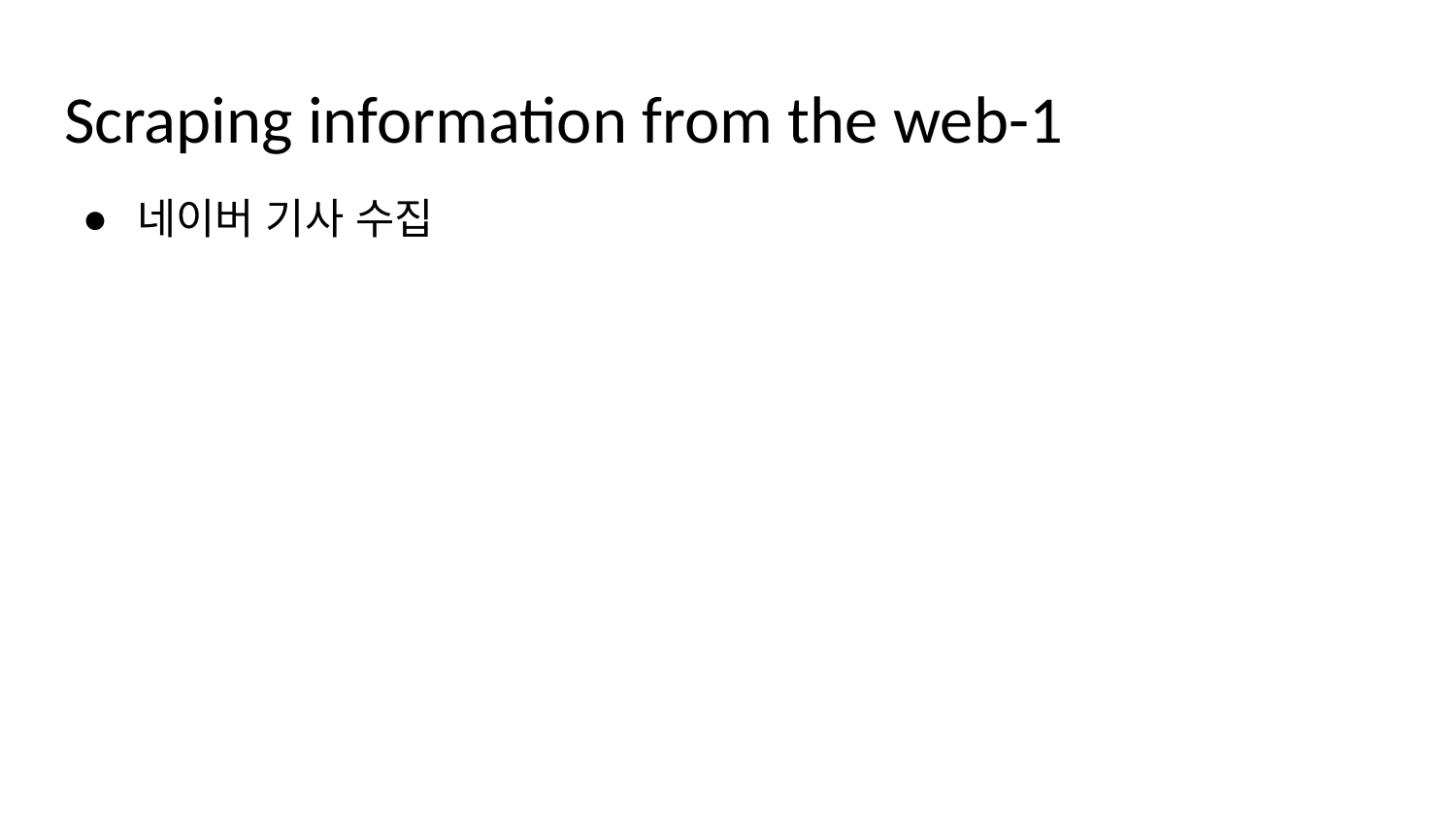

# Scraping information from the web-1
네이버 기사 수집